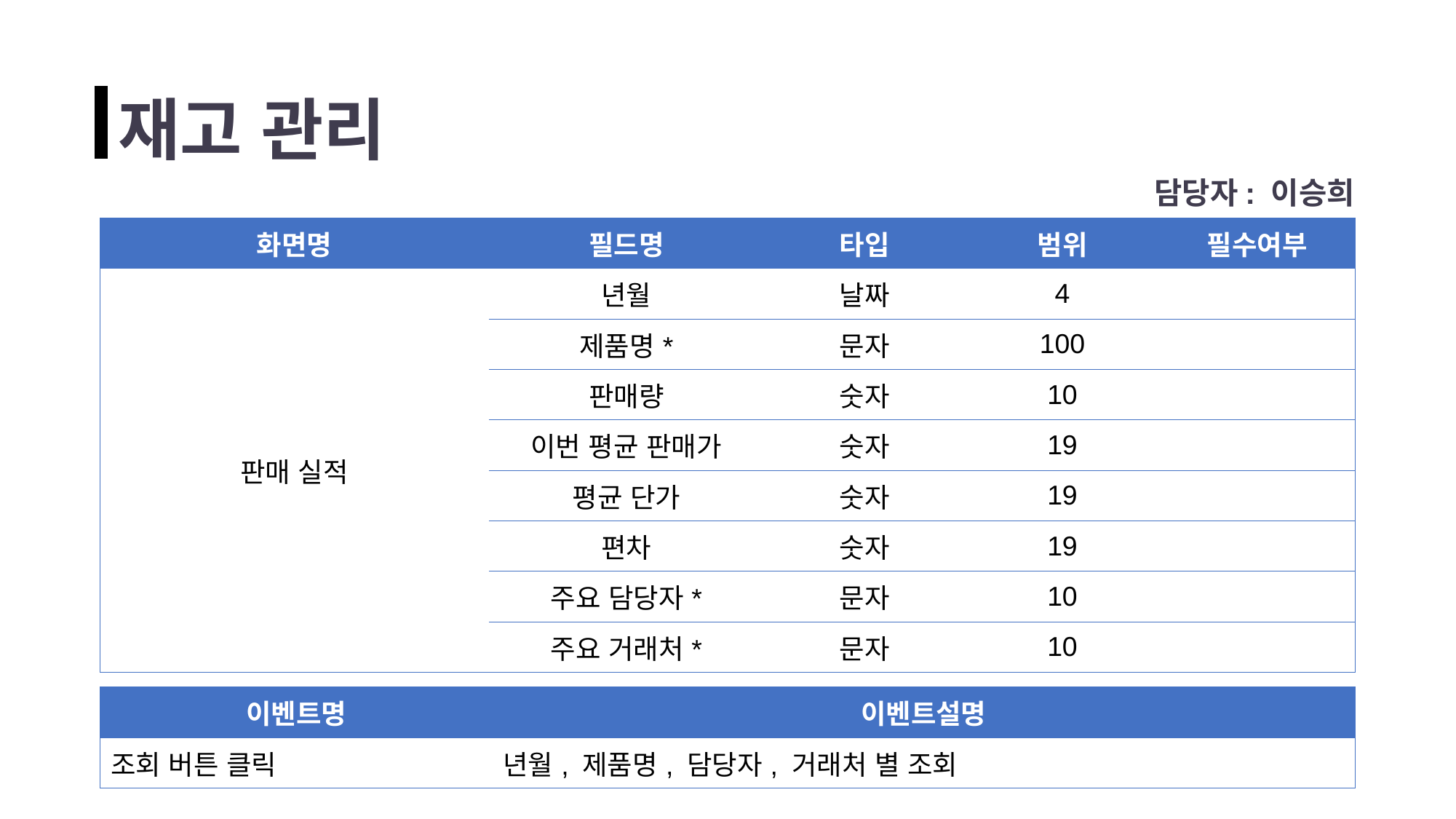

재고 관리

담당자: 이승희
| 화면명 | 필드명 | 타입 | 범위 | 필수여부 |
| --- | --- | --- | --- | --- |
| 판매 실적 | 년월 | 날짜 | 4 |  |
|  | 제품명\* | 문자 | 100 |  |
|  | 판매량 | 숫자 | 10 |  |
|  | 이번 평균 판매가 | 숫자 | 19 |  |
|  | 평균 단가 | 숫자 | 19 |  |
|  | 편차 | 숫자 | 19 |  |
|  | 주요 담당자\* | 문자 | 10 |  |
|  | 주요 거래처\* | 문자 | 10 |  |
| 이벤트명 | 이벤트설명 |
| --- | --- |
| 조회 버튼 클릭 | 년월, 제품명, 담당자, 거래처 별 조회 |